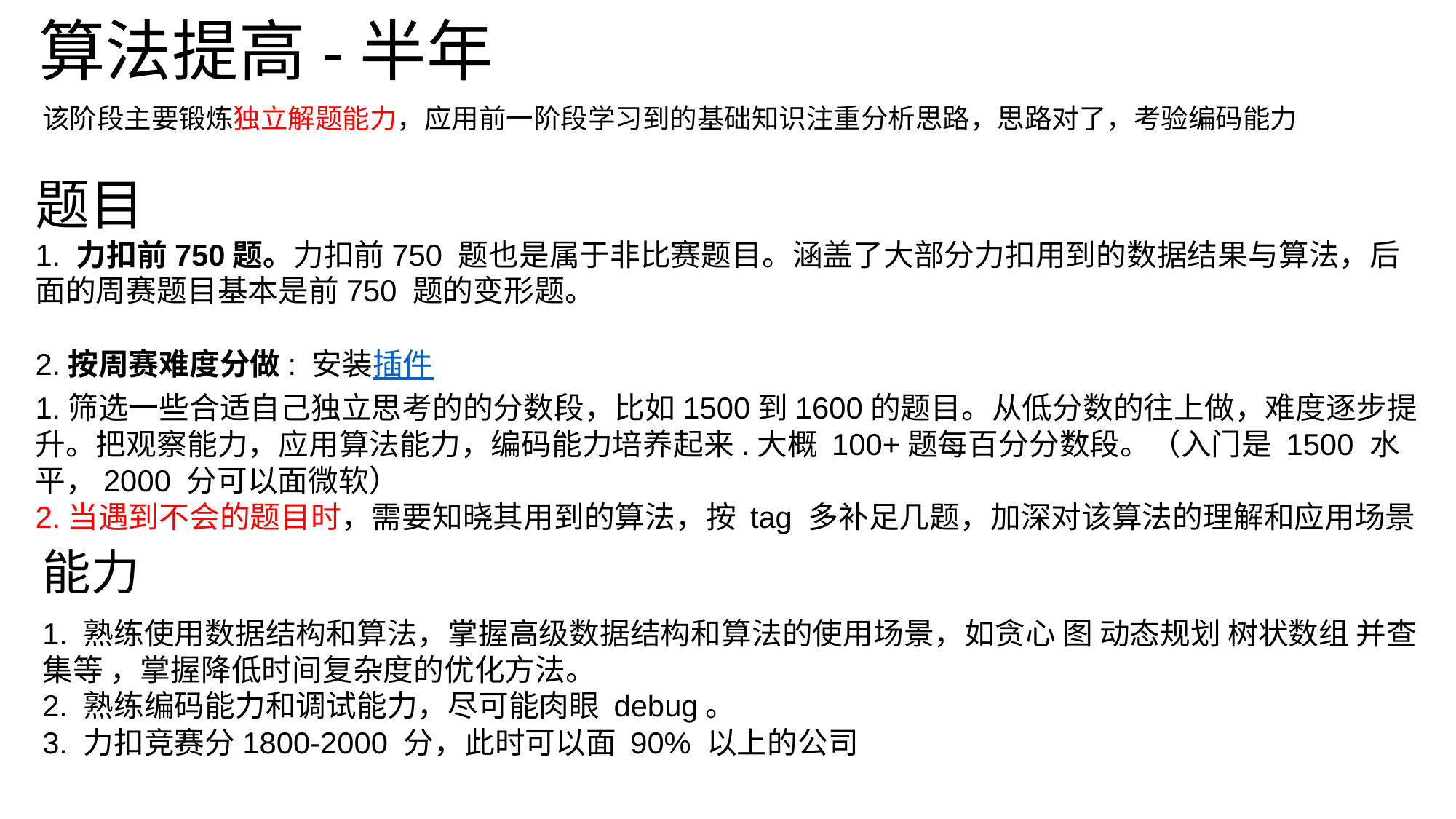

算法提高-半年
该阶段主要锻炼独立解题能力，应用前一阶段学习到的基础知识注重分析思路，思路对了，考验编码能力
题目
1. 力扣前750题。力扣前750 题也是属于非比赛题目。涵盖了大部分力扣用到的数据结果与算法，后面的周赛题目基本是前750 题的变形题。

2.按周赛难度分做: 安装插件
1.筛选一些合适自己独立思考的的分数段，比如1500到1600的题目。从低分数的往上做，难度逐步提升。把观察能力，应用算法能力，编码能力培养起来.大概 100+题每百分分数段。（入门是 1500 水平，2000 分可以面微软）
2.当遇到不会的题目时，需要知晓其用到的算法，按 tag 多补足几题，加深对该算法的理解和应用场景

能力
1. 熟练使用数据结构和算法，掌握高级数据结构和算法的使用场景，如贪心 图 动态规划 树状数组 并查集等 ，掌握降低时间复杂度的优化方法。
2. 熟练编码能力和调试能力，尽可能肉眼 debug。
3. 力扣竞赛分1800-2000 分，此时可以面 90% 以上的公司